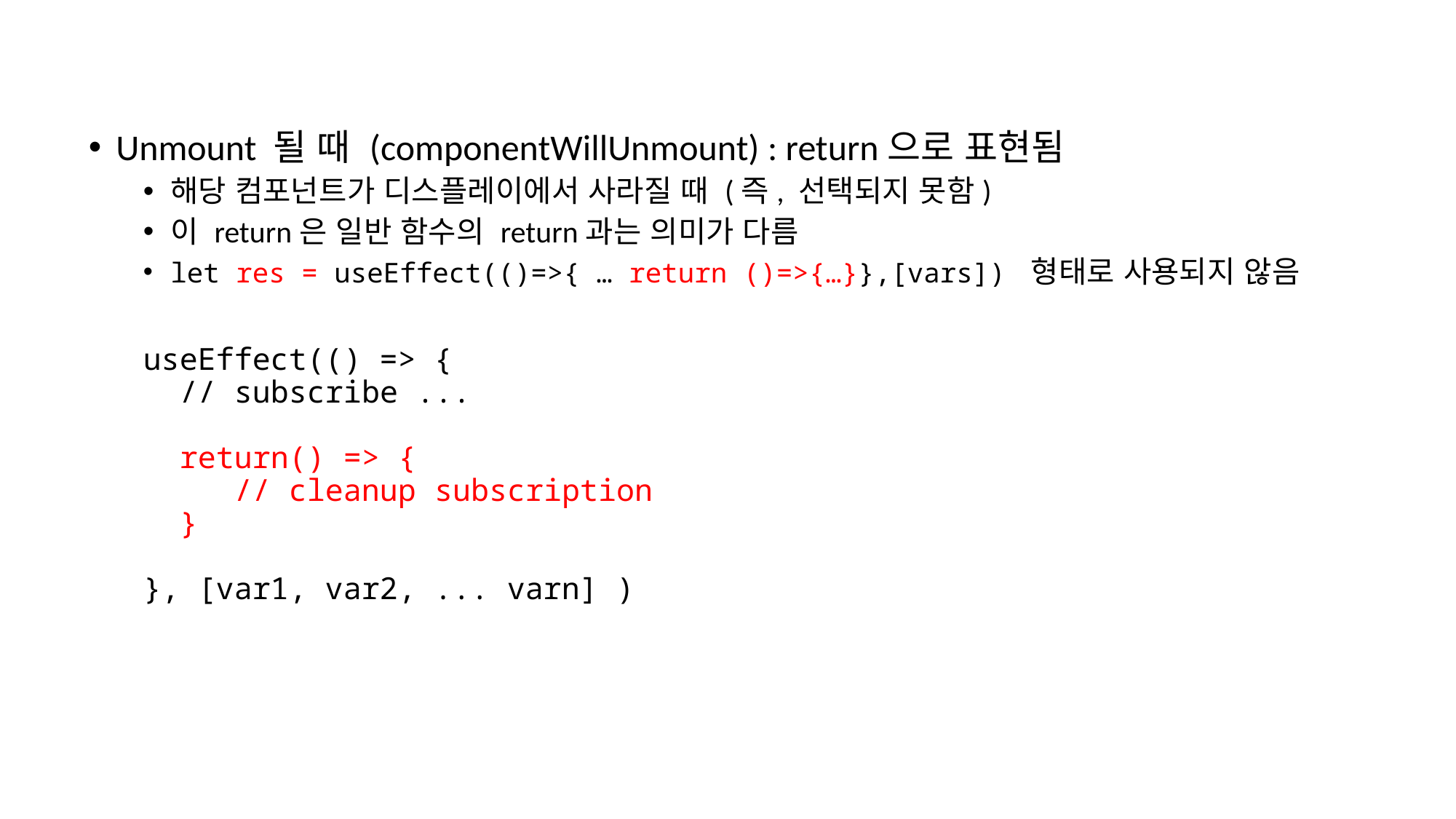

Unmount 될 때 (componentWillUnmount) : return으로 표현됨
해당 컴포넌트가 디스플레이에서 사라질 때 (즉, 선택되지 못함)
이 return은 일반 함수의 return과는 의미가 다름
let res = useEffect(()=>{ … return ()=>{…}},[vars]) 형태로 사용되지 않음

useEffect(() => {
  // subscribe ...

  return() => {
     // cleanup subscription
  }

}, [var1, var2, ... varn] )